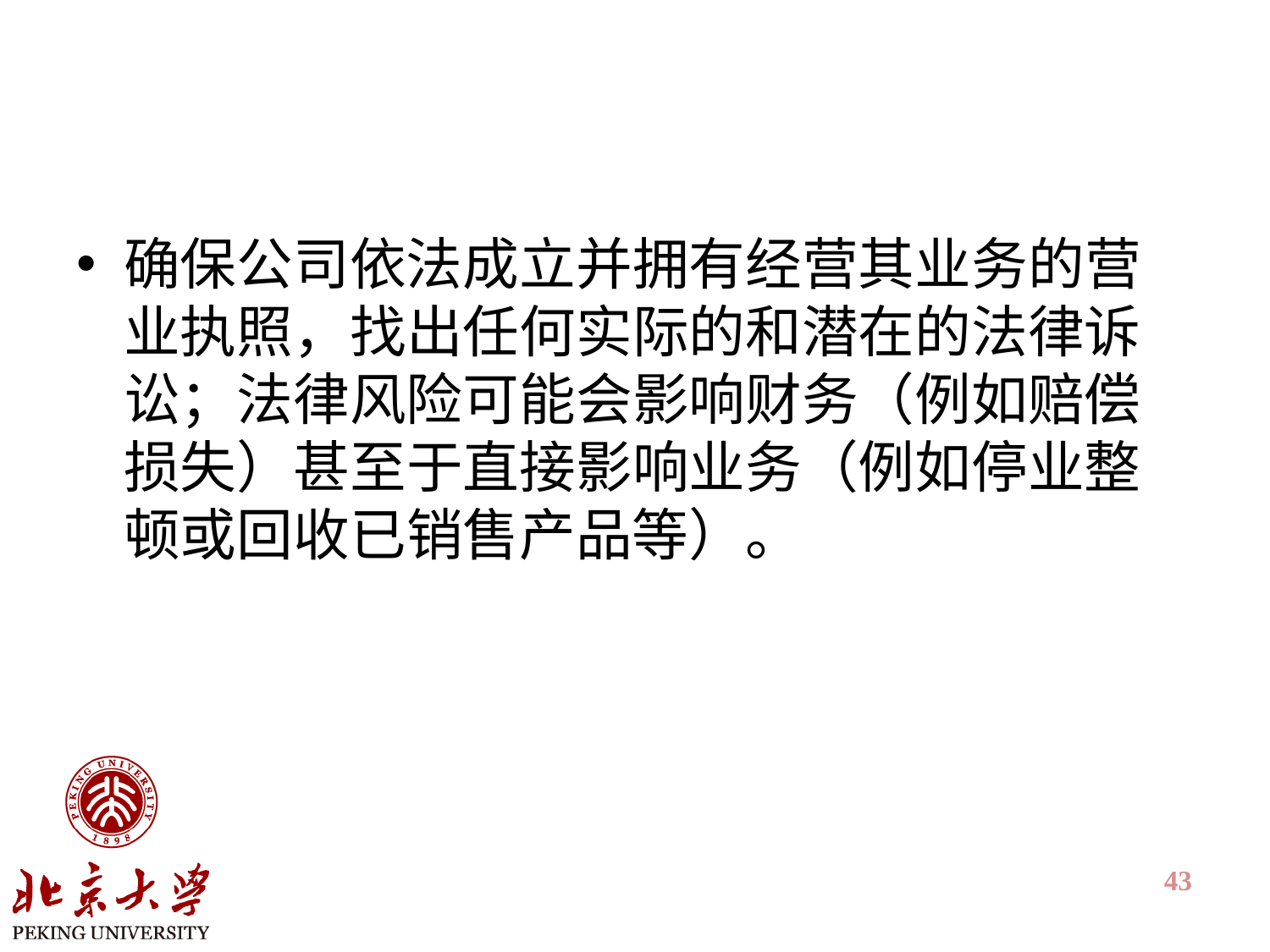

确保公司依法成立并拥有经营其业务的营业执照，找出任何实际的和潜在的法律诉讼；法律风险可能会影响财务（例如赔偿损失）甚至于直接影响业务（例如停业整顿或回收已销售产品等）。
43